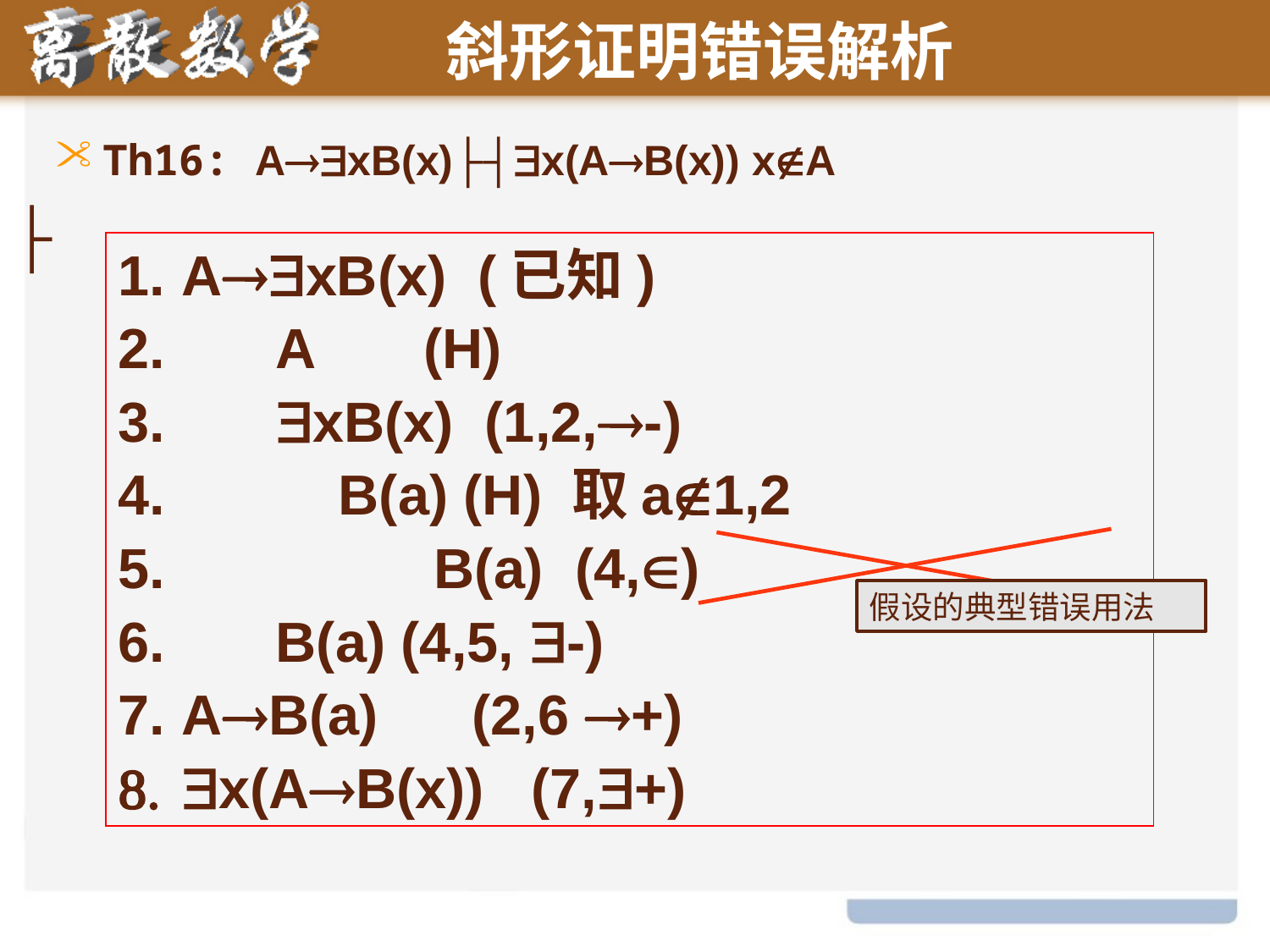

# 斜形证明错误解析
Th16: A→∃xB(x)├┤∃x(A→B(x)) x∉A
├
A→∃xB(x)  (已知)
      A       (H)
      ∃xB(x)  (1,2,→-)
          B(a) (H) 取a∉1,2
 	        B(a)  (4,∈)
      B(a) (4,5, ∃-)
A→B(a)      (2,6 →+)
∃x(A→B(x))   (7,∃+)

假设的典型错误用法